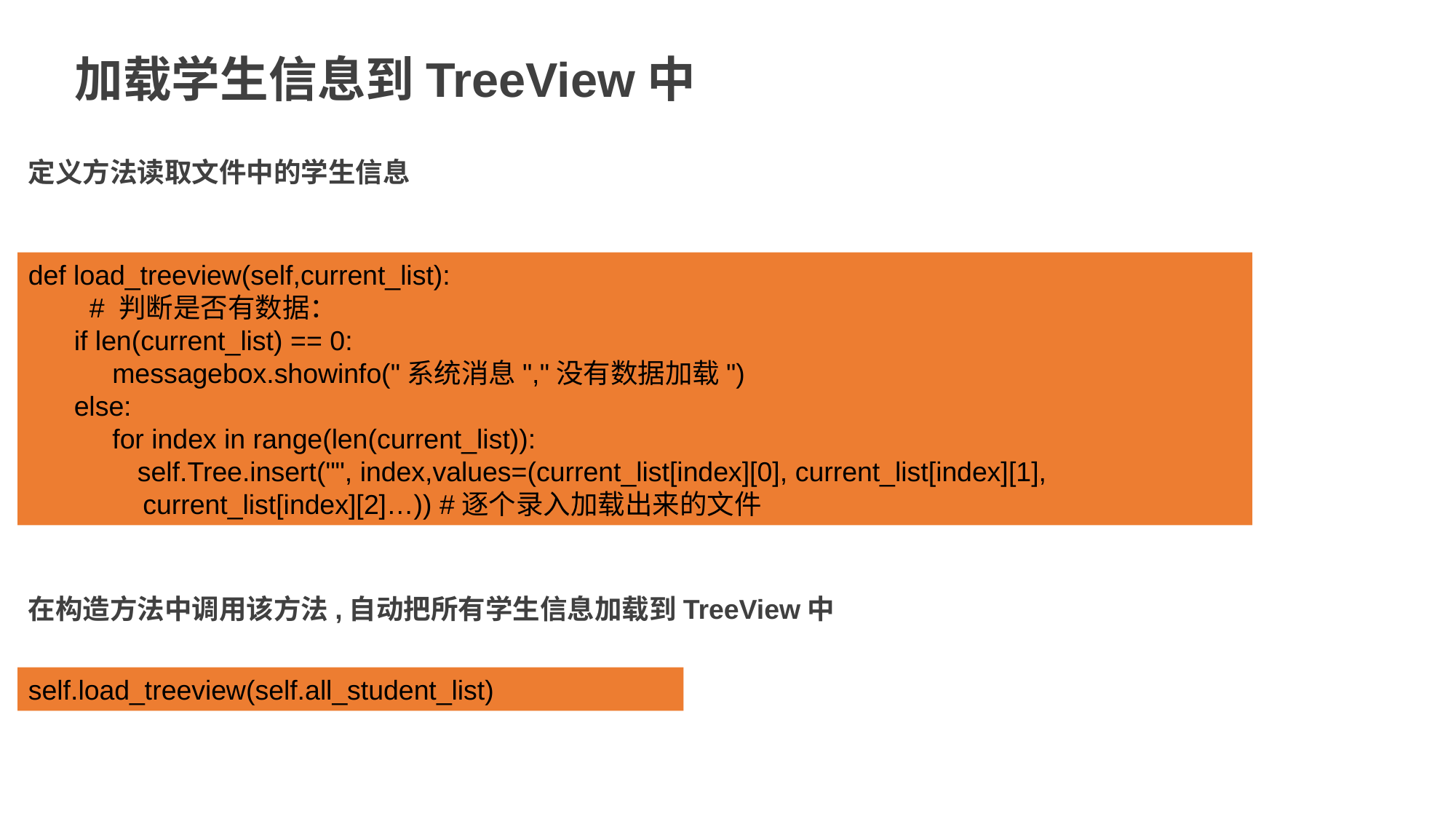

加载学生信息到TreeView中
定义方法读取文件中的学生信息
def load_treeview(self,current_list):
        # 判断是否有数据：
      if len(current_list) == 0:
           messagebox.showinfo("系统消息","没有数据加载")
      else:
           for index in range(len(current_list)):								self.Tree.insert("", index,values=(current_list[index][0], current_list[index][1],
               current_list[index][2]…)) #逐个录入加载出来的文件
在构造方法中调用该方法,自动把所有学生信息加载到TreeView中
self.load_treeview(self.all_student_list)